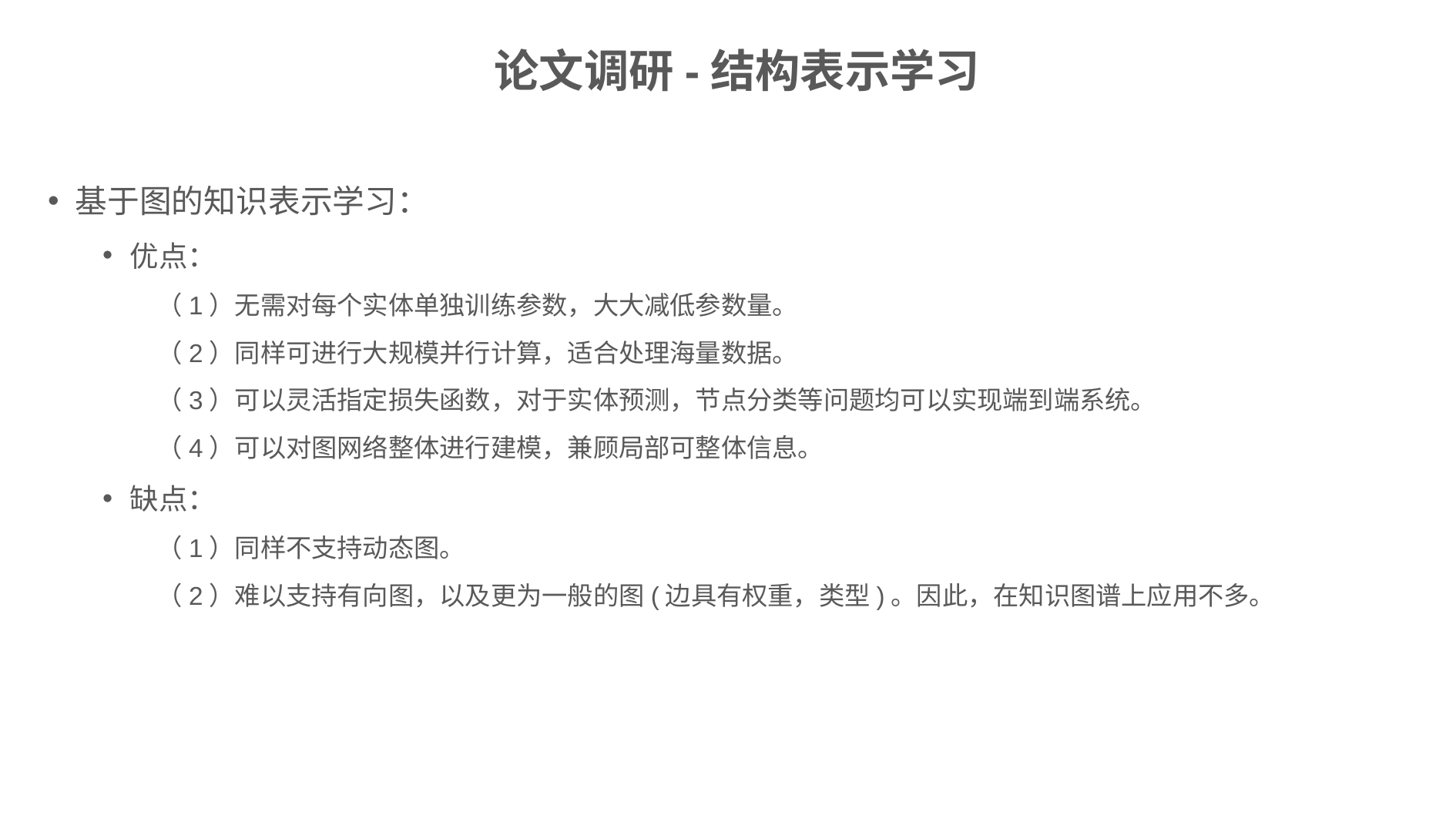

# 论文调研-结构表示学习
基于图的知识表示学习：
优点：
（1）无需对每个实体单独训练参数，大大减低参数量。
（2）同样可进行大规模并行计算，适合处理海量数据。
（3）可以灵活指定损失函数，对于实体预测，节点分类等问题均可以实现端到端系统。
（4）可以对图网络整体进行建模，兼顾局部可整体信息。
缺点：
（1）同样不支持动态图。
（2）难以支持有向图，以及更为一般的图(边具有权重，类型)。因此，在知识图谱上应用不多。